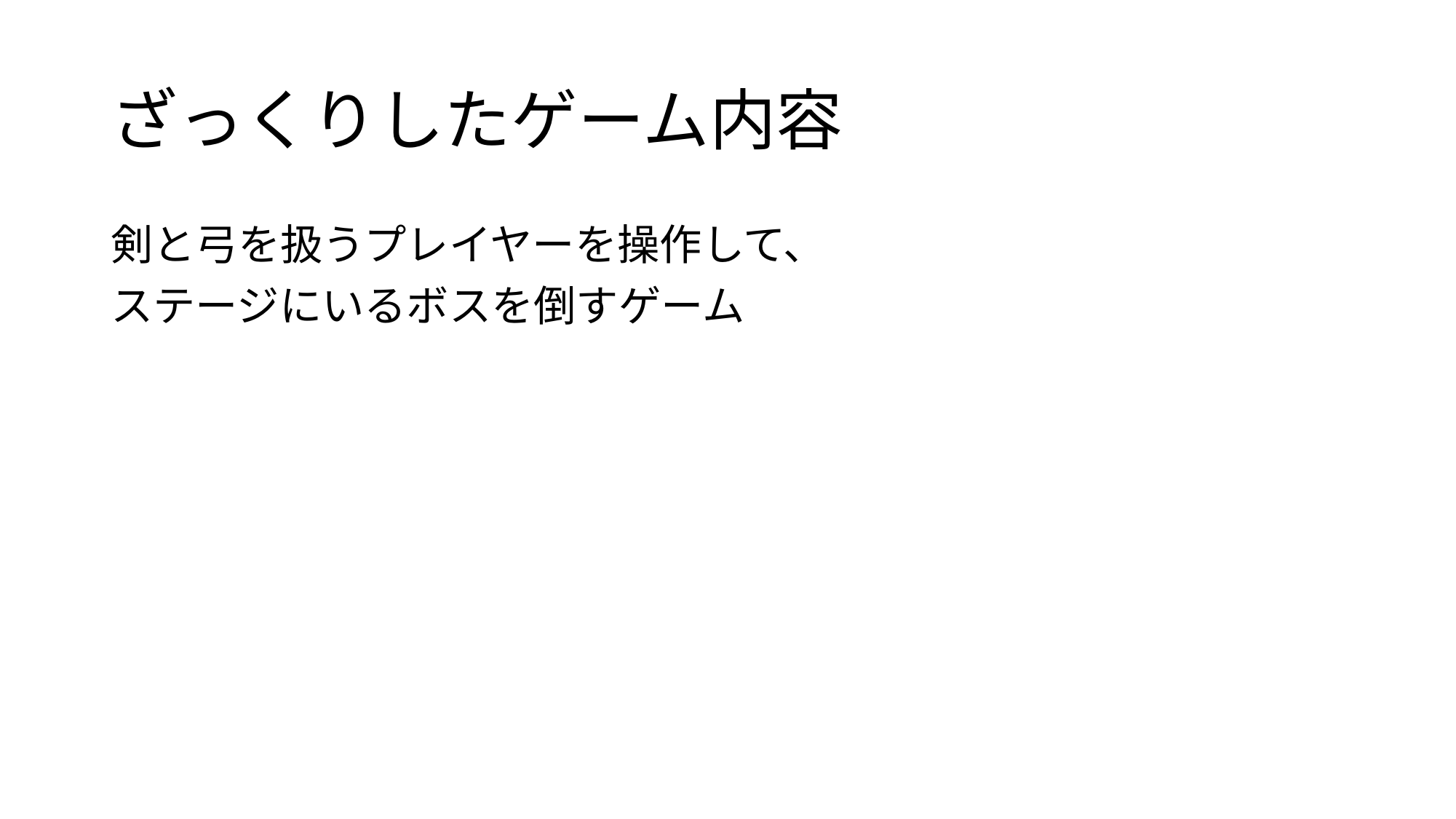

# ざっくりしたゲーム内容
剣と弓を扱うプレイヤーを操作して、
ステージにいるボスを倒すゲーム